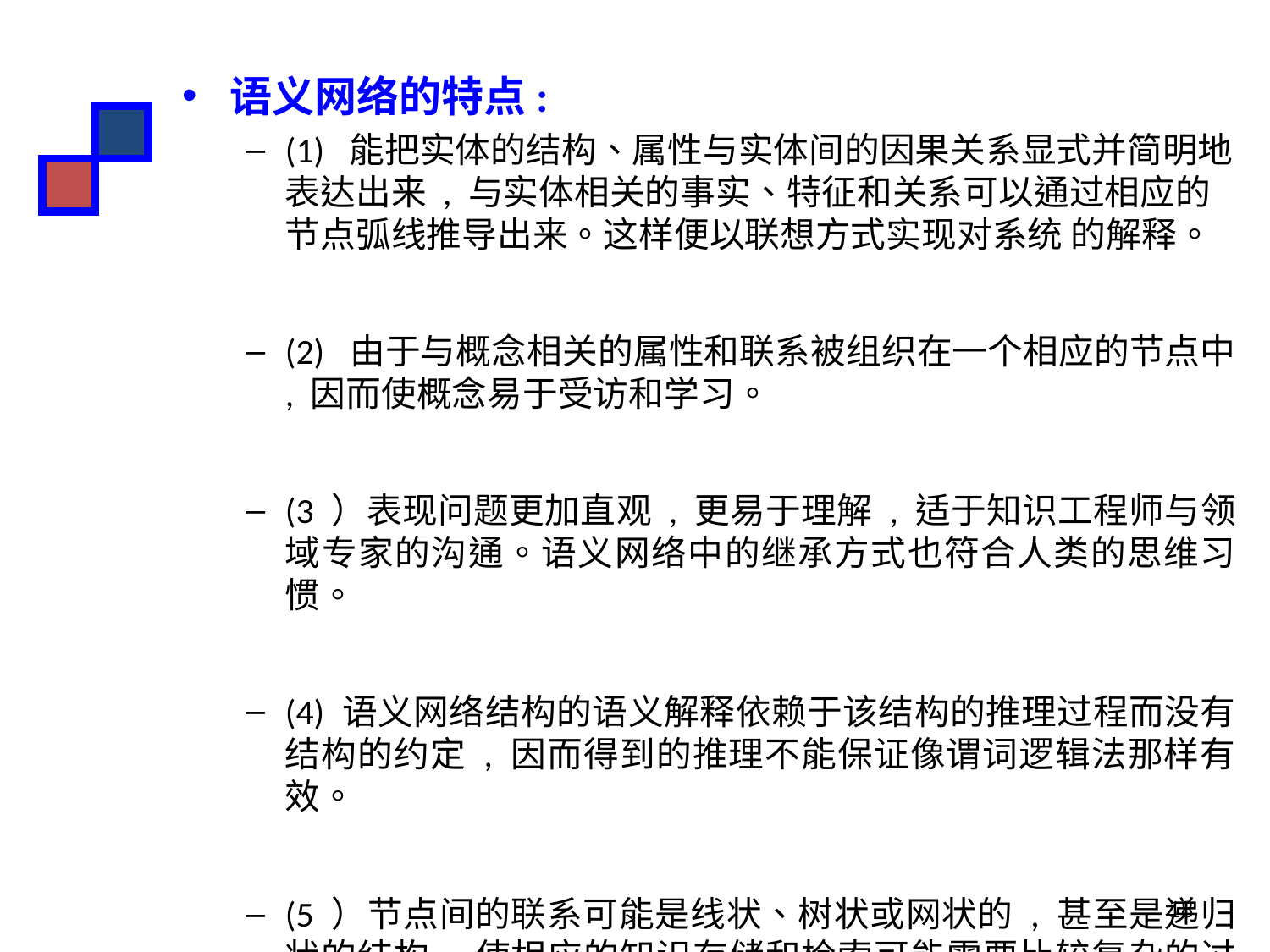

语义网络的特点:
(1)  能把实体的结构、属性与实体间的因果关系显式并简明地表达出来 , 与实体相关的事实、特征和关系可以通过相应的节点弧线推导出来。这样便以联想方式实现对系统 的解释。

(2)  由于与概念相关的属性和联系被组织在一个相应的节点中 , 因而使概念易于受访和学习。

(3 ）表现问题更加直观 , 更易于理解 , 适于知识工程师与领域专家的沟通。语义网络中的继承方式也符合人类的思维习惯。

(4) 语义网络结构的语义解释依赖于该结构的推理过程而没有结构的约定 , 因而得到的推理不能保证像谓词逻辑法那样有效。

(5 ）节点间的联系可能是线状、树状或网状的 , 甚至是递归状的结构 , 使相应的知识存储和检索可能需要比较复杂的过程。

18